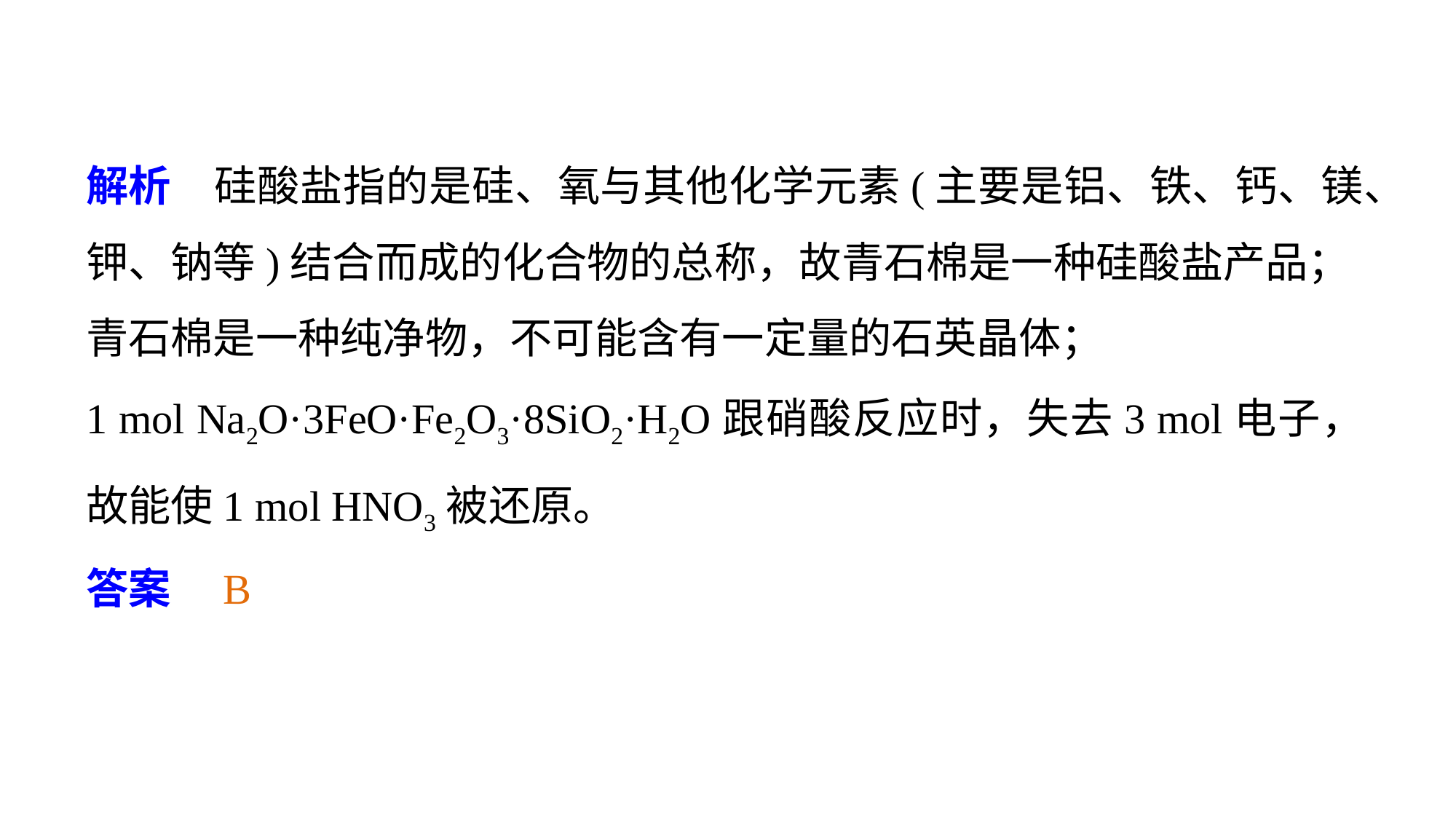

解析　硅酸盐指的是硅、氧与其他化学元素(主要是铝、铁、钙、镁、钾、钠等)结合而成的化合物的总称，故青石棉是一种硅酸盐产品；
青石棉是一种纯净物，不可能含有一定量的石英晶体；
1 mol Na2O·3FeO·Fe2O3·8SiO2·H2O跟硝酸反应时，失去3 mol电子，故能使1 mol HNO3被还原。
答案　B